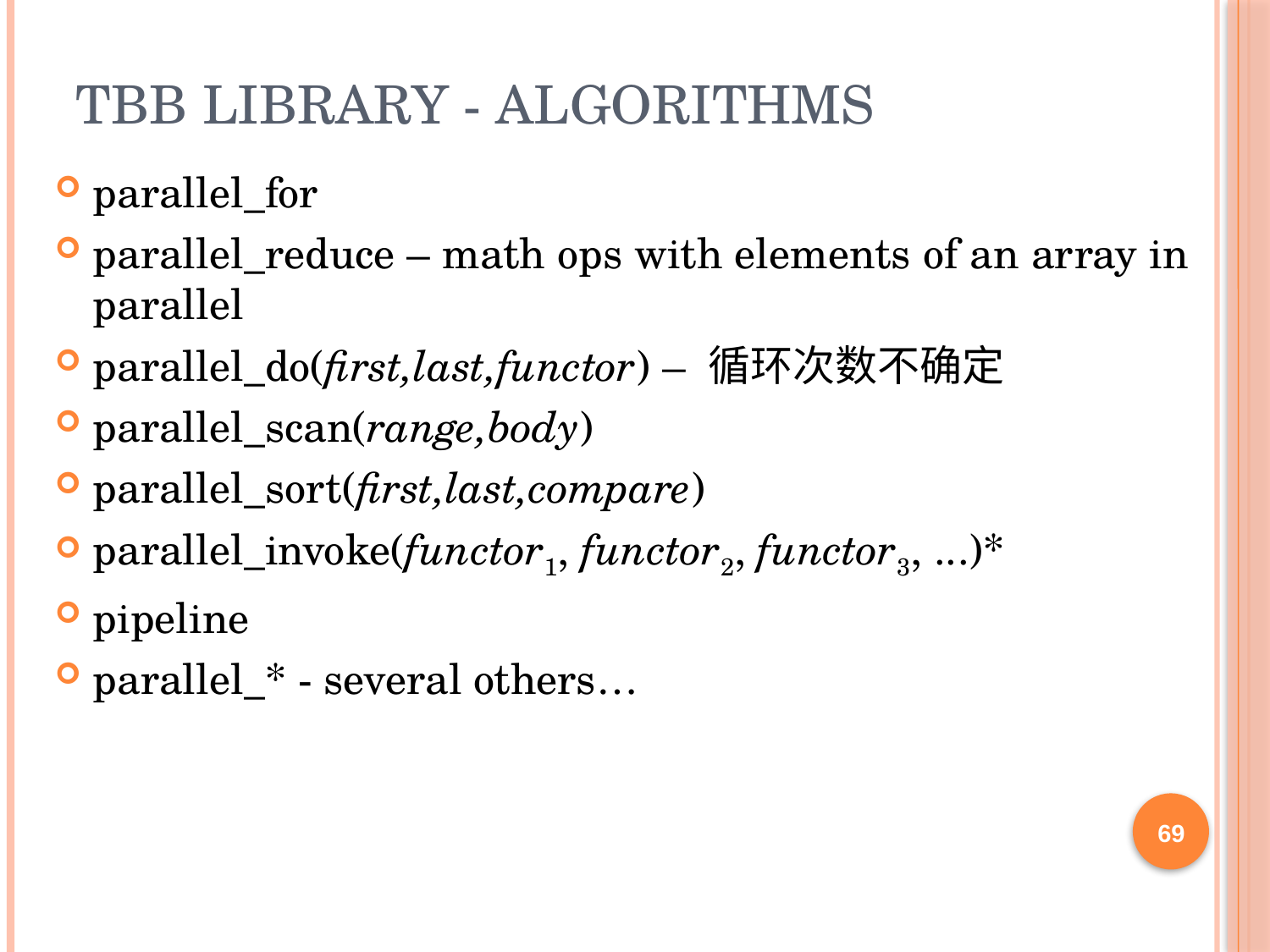

# TBB Library - Algorithms
parallel_for
parallel_reduce – math ops with elements of an array in parallel
parallel_do(first,last,functor) – 循环次数不确定
parallel_scan(range,body)
parallel_sort(first,last,compare)
parallel_invoke(functor1, functor2, functor3, ...)*
pipeline
parallel_* - several others…
69